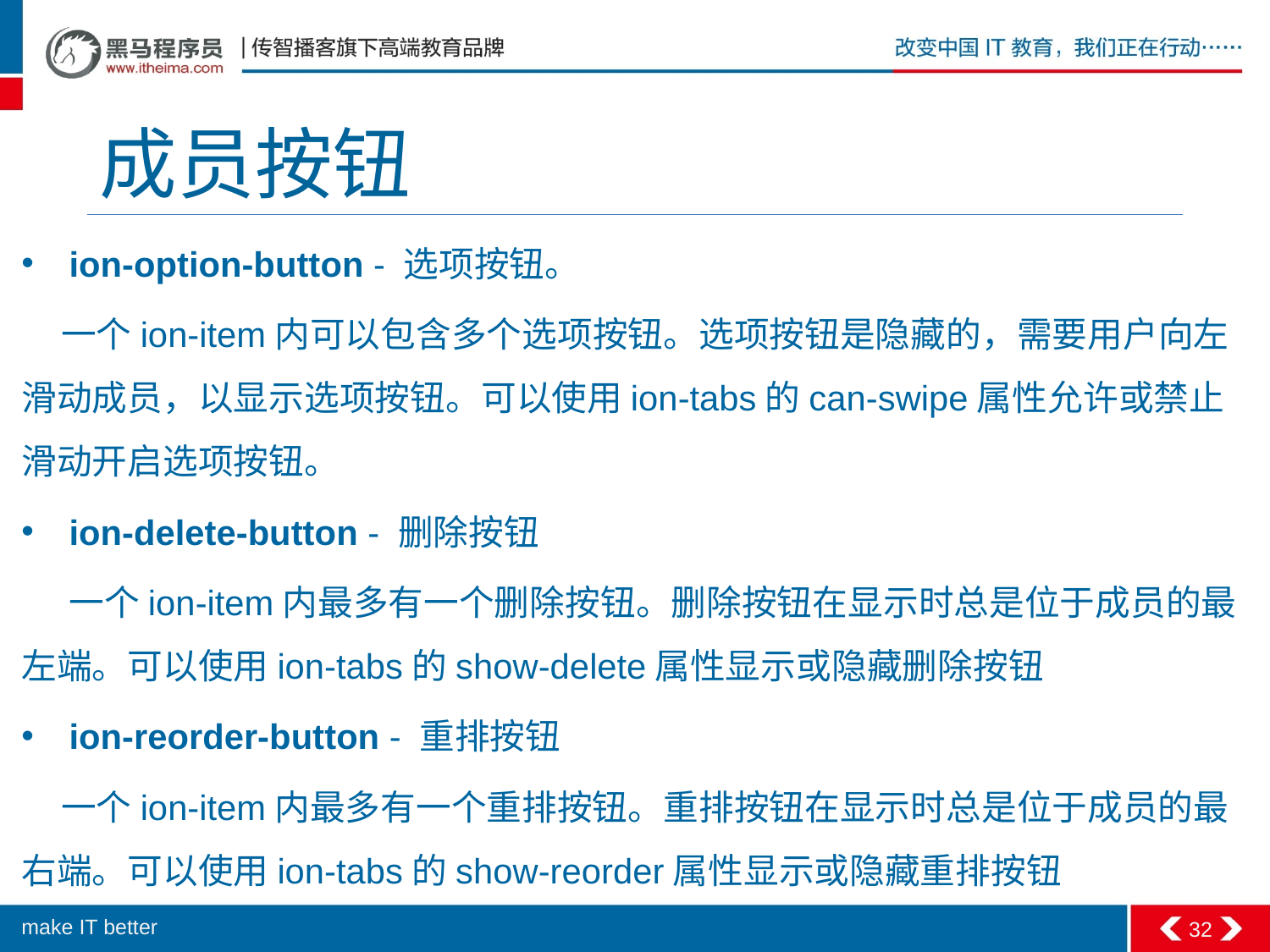

# 成员按钮
ion-option-button - 选项按钮。
    一个ion-item内可以包含多个选项按钮。选项按钮是隐藏的，需要用户向左 滑动成员，以显示选项按钮。可以使用ion-tabs的can-swipe属性允许或禁止 滑动开启选项按钮。
ion-delete-button - 删除按钮
     一个ion-item内最多有一个删除按钮。删除按钮在显示时总是位于成员的最 左端。可以使用ion-tabs的show-delete属性显示或隐藏删除按钮
ion-reorder-button - 重排按钮
    一个ion-item内最多有一个重排按钮。重排按钮在显示时总是位于成员的最 右端。可以使用ion-tabs的show-reorder属性显示或隐藏重排按钮

32

make IT better